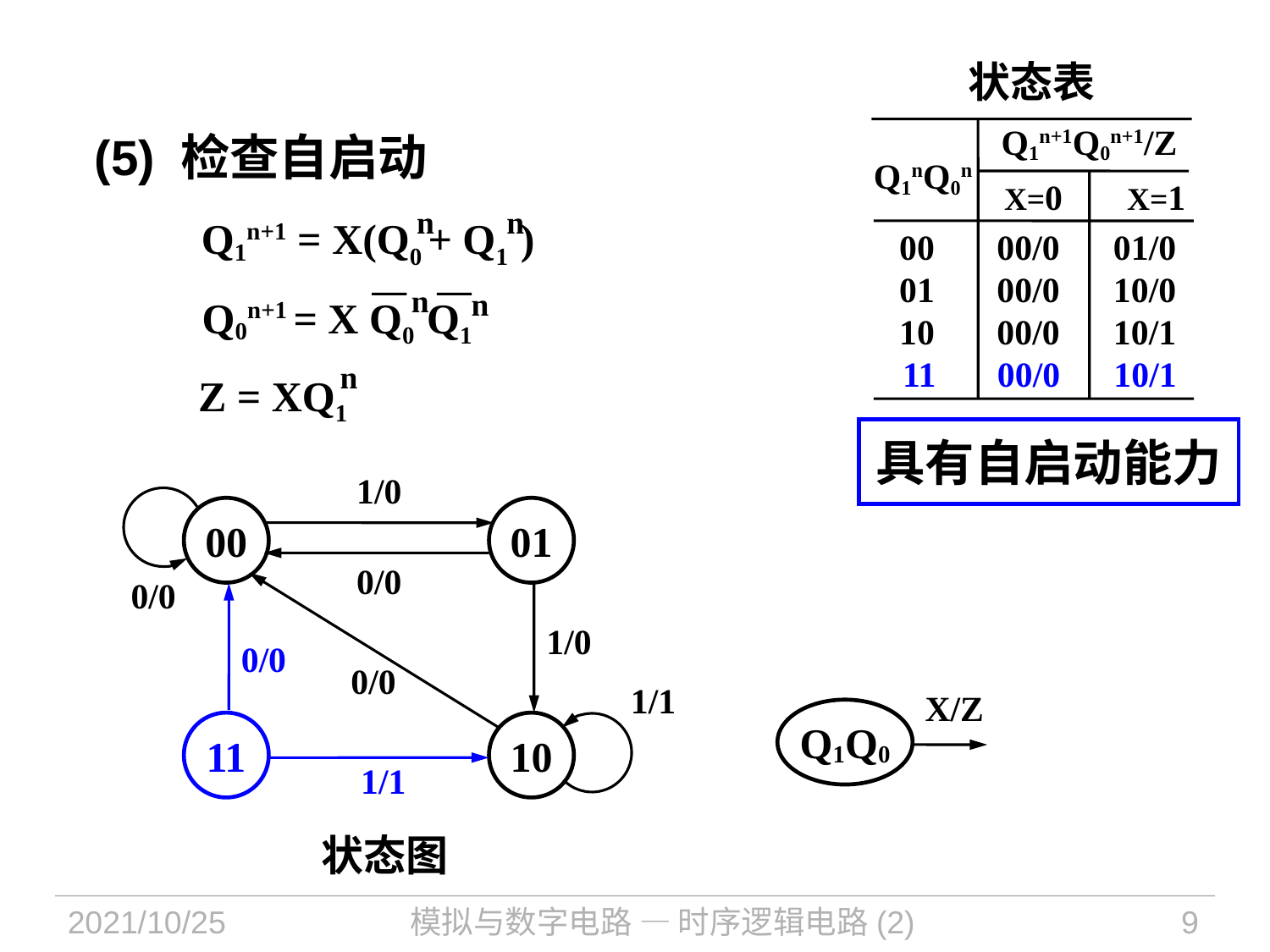

状态表
Q1n+1Q0n+1/Z

(5) 检查自启动
Q1nQ0n
 X=0        X=1

n
n
Q1n+1 = X(Q0 + Q1  )
00       00/0      01/0
01       00/0      10/0
10       00/0      10/1

n
n
 Q0n+1 = X Q0  Q1

11
00/0      10/1
n
   Z = XQ1

具有自启动能力
1/0

00
01

0/0
0/0

0/0
11
1/1

1/0
0/0
1/1
X/Z
Q1Q0
10

状态图
2021/10/25
模拟与数字电路 — 时序逻辑电路(2)
9